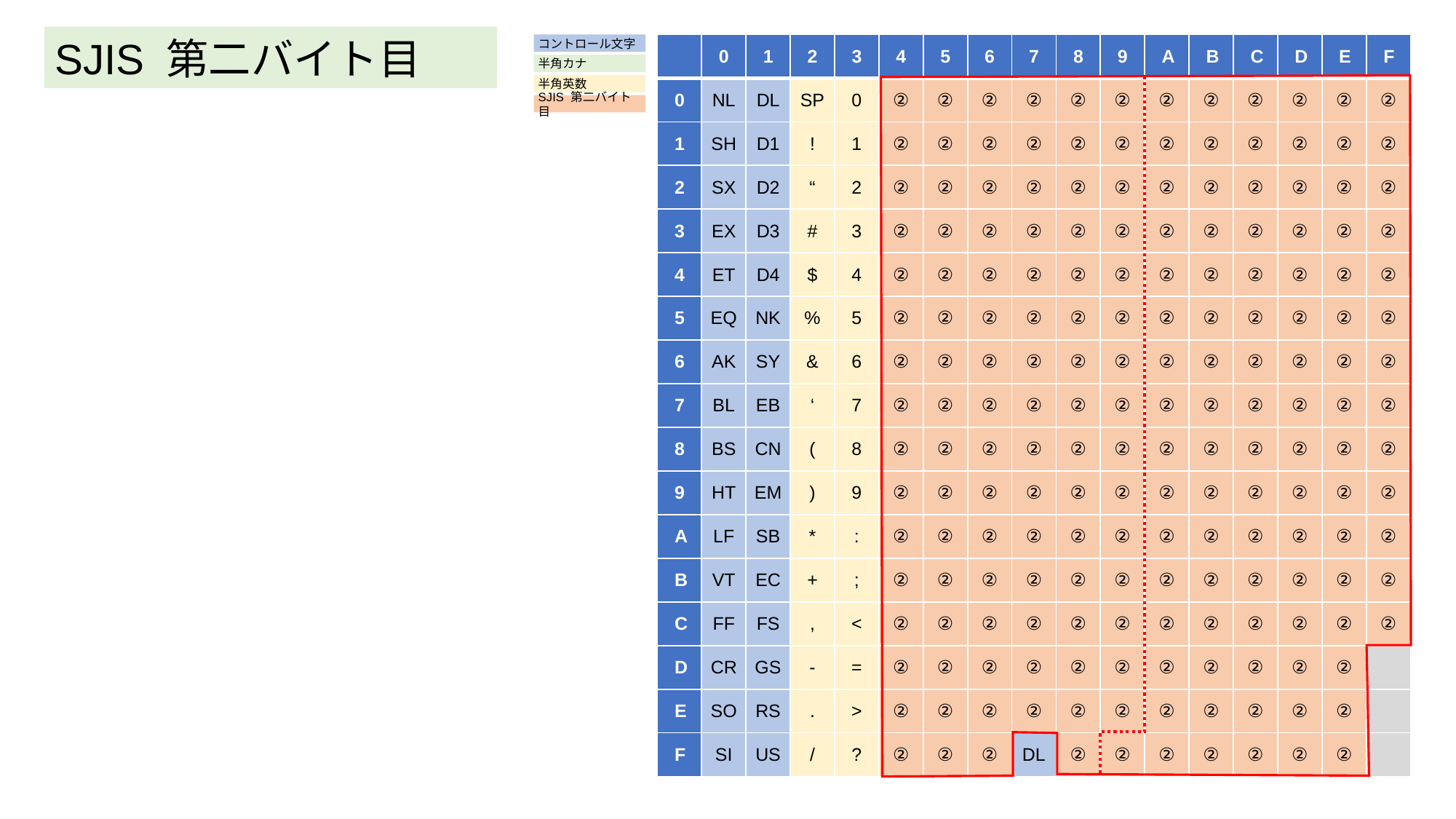

SJIS 第二バイト目
コントロール文字
|  | 0 | 1 | 2 | 3 | 4 | 5 | 6 | 7 | 8 | 9 | A | B | C | D | E | F |
| --- | --- | --- | --- | --- | --- | --- | --- | --- | --- | --- | --- | --- | --- | --- | --- | --- |
| 0 | NL | DL | SP | 0 | ② | ② | ② | ② | ② | ② | ② | ② | ② | ② | ② | ② |
| 1 | SH | D1 | ! | 1 | ② | ② | ② | ② | ② | ② | ② | ② | ② | ② | ② | ② |
| 2 | SX | D2 | “ | 2 | ② | ② | ② | ② | ② | ② | ② | ② | ② | ② | ② | ② |
| 3 | EX | D3 | # | 3 | ② | ② | ② | ② | ② | ② | ② | ② | ② | ② | ② | ② |
| 4 | ET | D4 | $ | 4 | ② | ② | ② | ② | ② | ② | ② | ② | ② | ② | ② | ② |
| 5 | EQ | NK | % | 5 | ② | ② | ② | ② | ② | ② | ② | ② | ② | ② | ② | ② |
| 6 | AK | SY | & | 6 | ② | ② | ② | ② | ② | ② | ② | ② | ② | ② | ② | ② |
| 7 | BL | EB | ‘ | 7 | ② | ② | ② | ② | ② | ② | ② | ② | ② | ② | ② | ② |
| 8 | BS | CN | ( | 8 | ② | ② | ② | ② | ② | ② | ② | ② | ② | ② | ② | ② |
| 9 | HT | EM | ) | 9 | ② | ② | ② | ② | ② | ② | ② | ② | ② | ② | ② | ② |
| A | LF | SB | \* | : | ② | ② | ② | ② | ② | ② | ② | ② | ② | ② | ② | ② |
| B | VT | EC | + | ; | ② | ② | ② | ② | ② | ② | ② | ② | ② | ② | ② | ② |
| C | FF | FS | , | < | ② | ② | ② | ② | ② | ② | ② | ② | ② | ② | ② | ② |
| D | CR | GS | - | = | ② | ② | ② | ② | ② | ② | ② | ② | ② | ② | ② |  |
| E | SO | RS | . | > | ② | ② | ② | ② | ② | ② | ② | ② | ② | ② | ② |  |
| F | SI | US | / | ? | ② | ② | ② | DL | ② | ② | ② | ② | ② | ② | ② |  |
半角カナ
半角英数

SJIS 第二バイト目